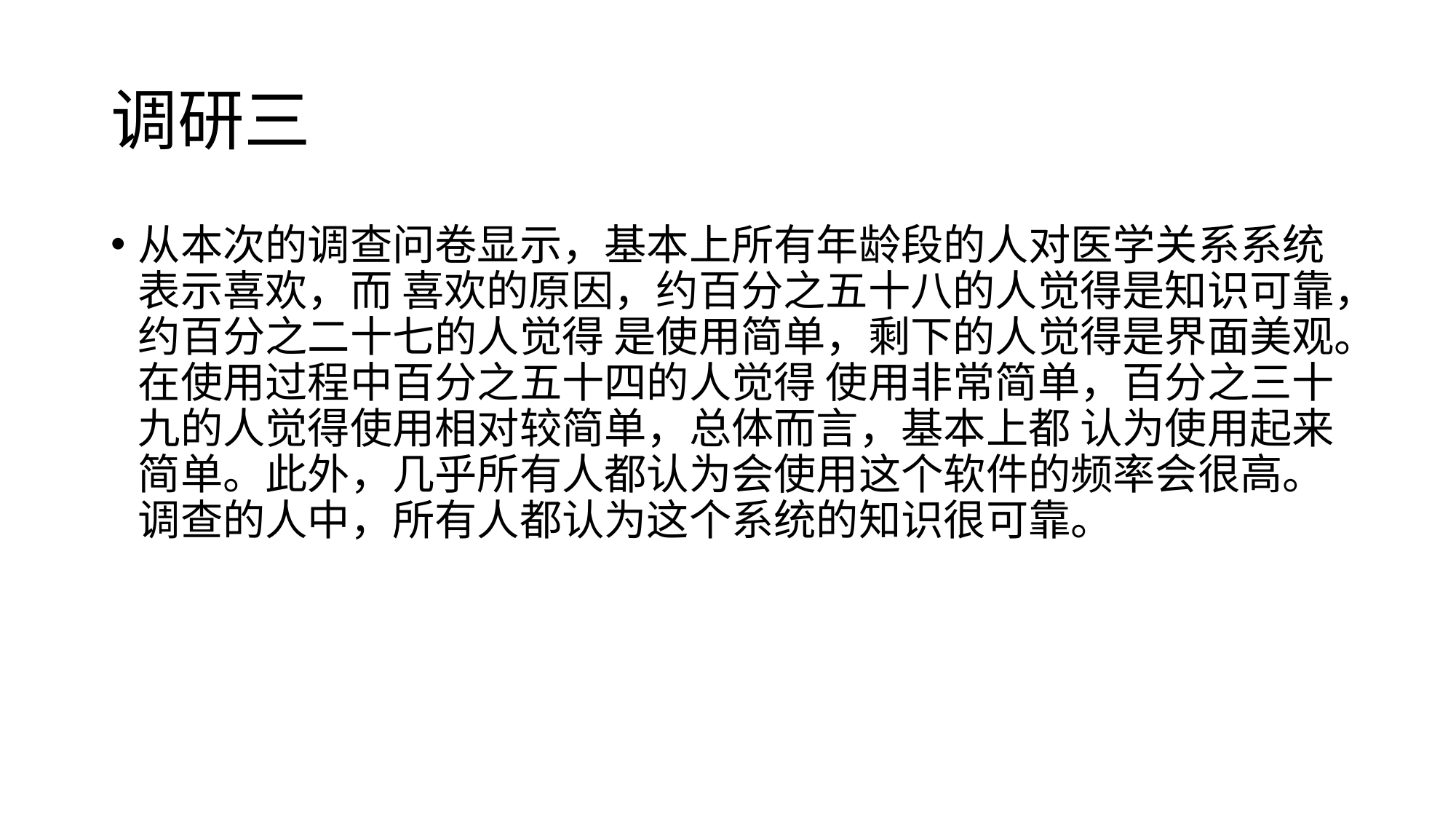

# 调研三
从本次的调查问卷显示，基本上所有年龄段的人对医学关系系统表示喜欢，而 喜欢的原因，约百分之五十八的人觉得是知识可靠，约百分之二十七的人觉得 是使用简单，剩下的人觉得是界面美观。在使用过程中百分之五十四的人觉得 使用非常简单，百分之三十九的人觉得使用相对较简单，总体而言，基本上都 认为使用起来简单。此外，几乎所有人都认为会使用这个软件的频率会很高。 调查的人中，所有人都认为这个系统的知识很可靠。